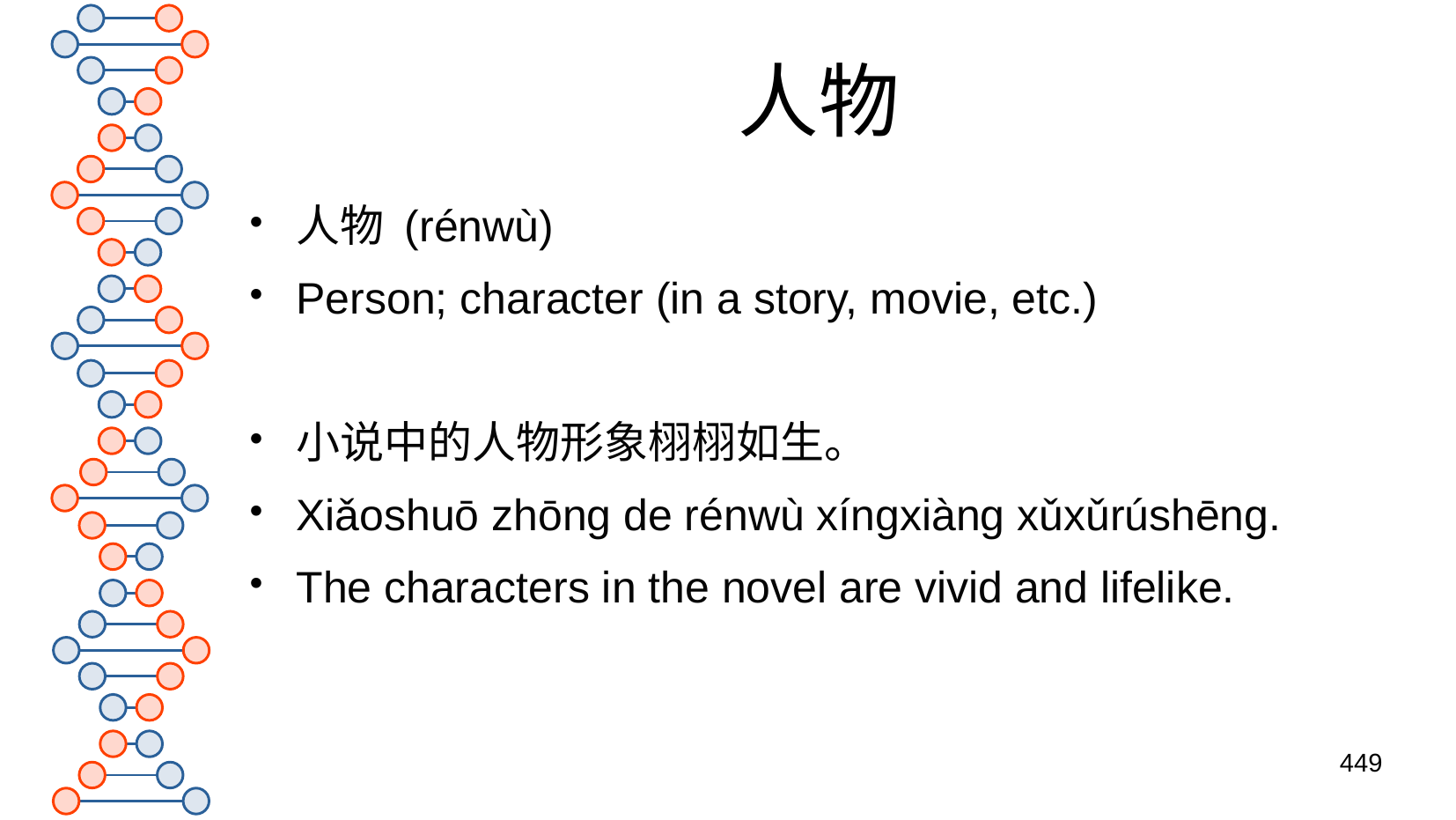

# 人物
人物 (rénwù)
Person; character (in a story, movie, etc.)

小说中的人物形象栩栩如生。
Xiǎoshuō zhōng de rénwù xíngxiàng xǔxǔrúshēng.
The characters in the novel are vivid and lifelike.

449